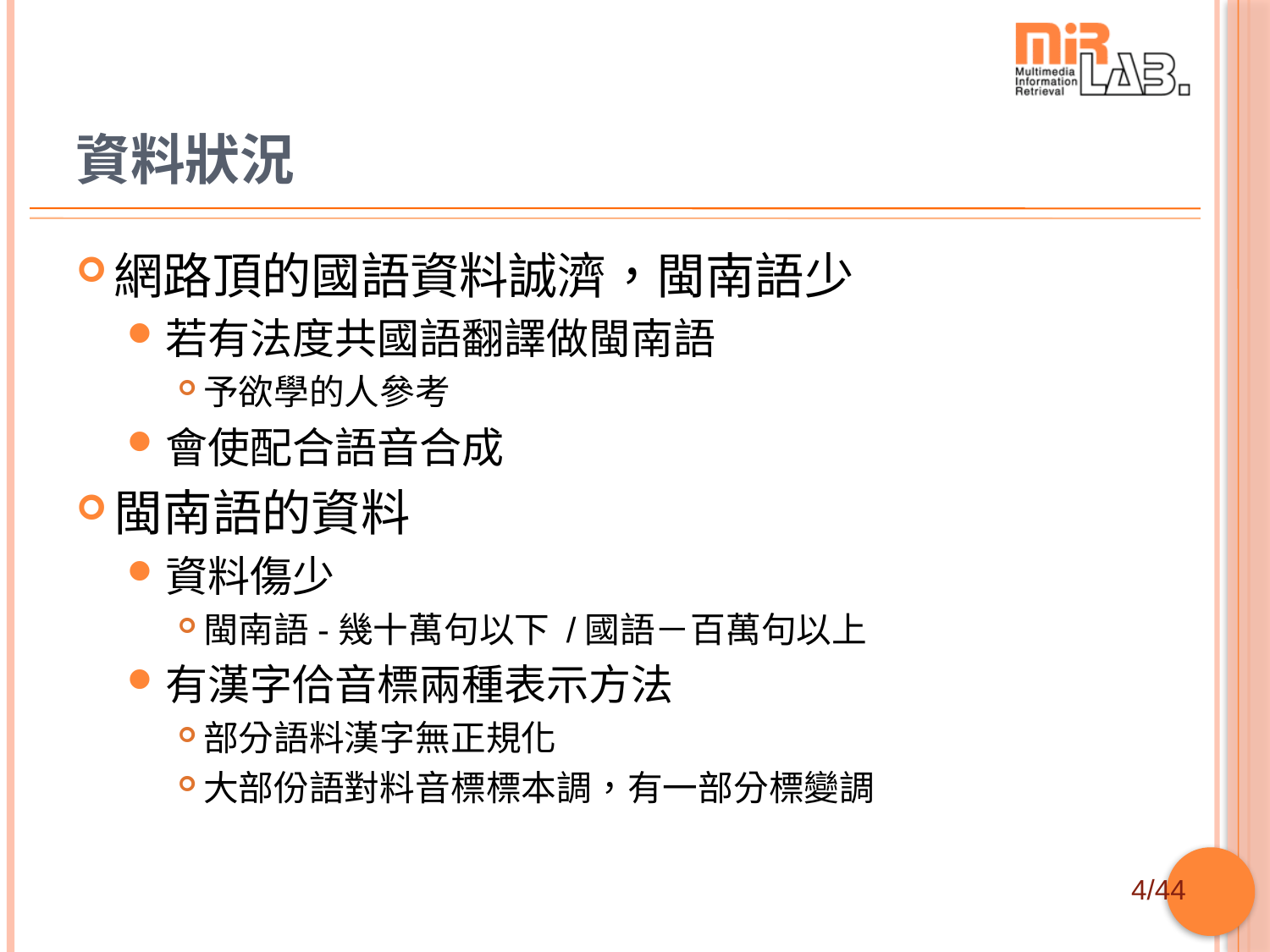

# 資料狀況
網路頂的國語資料誠濟，閩南語少
若有法度共國語翻譯做閩南語
予欲學的人參考
會使配合語音合成
閩南語的資料
資料傷少
閩南語-幾十萬句以下 /國語－百萬句以上
有漢字佮音標兩種表示方法
部分語料漢字無正規化
大部份語對料音標標本調，有一部分標變調